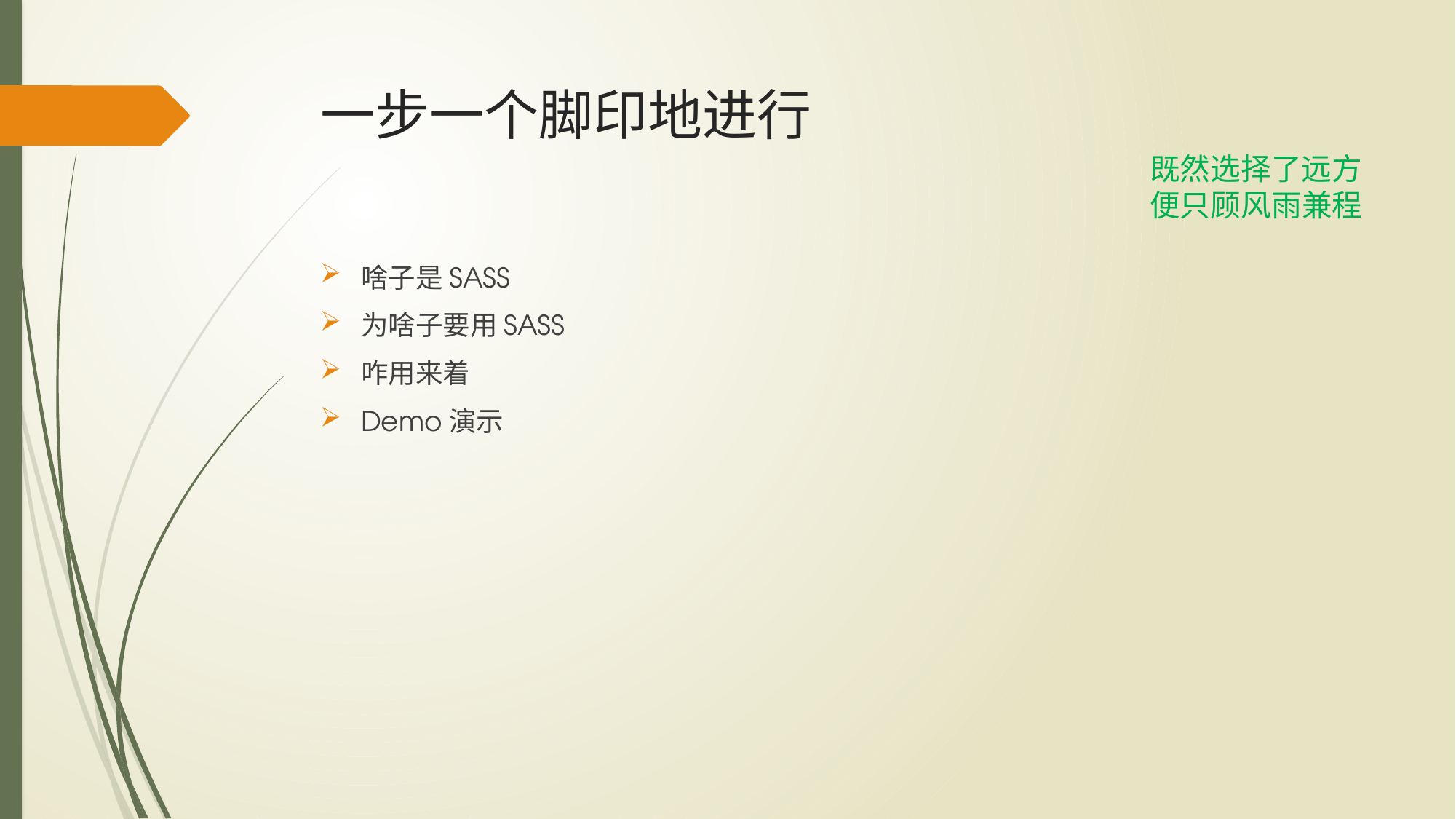

# 一步一个脚印地进行
既然选择了远方
　　便只顾风雨兼程
啥子是SASS
为啥子要用SASS
咋用来着
Demo演示